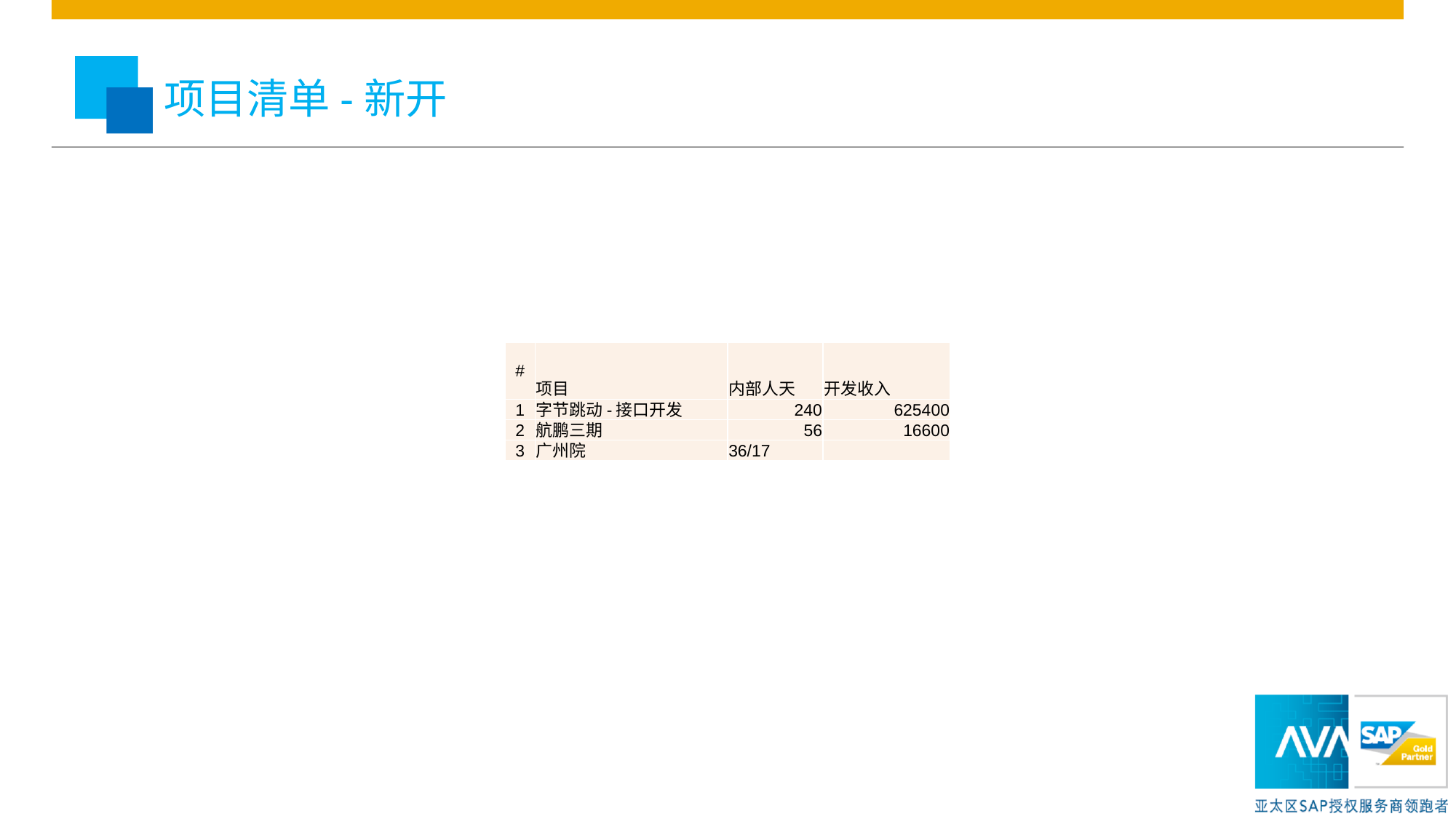

项目清单-新开
| # | 项目 | 内部人天 | 开发收入 |
| --- | --- | --- | --- |
| 1 | 字节跳动-接口开发 | 240 | 625400 |
| 2 | 航鹏三期 | 56 | 16600 |
| 3 | 广州院 | 36/17 |  |